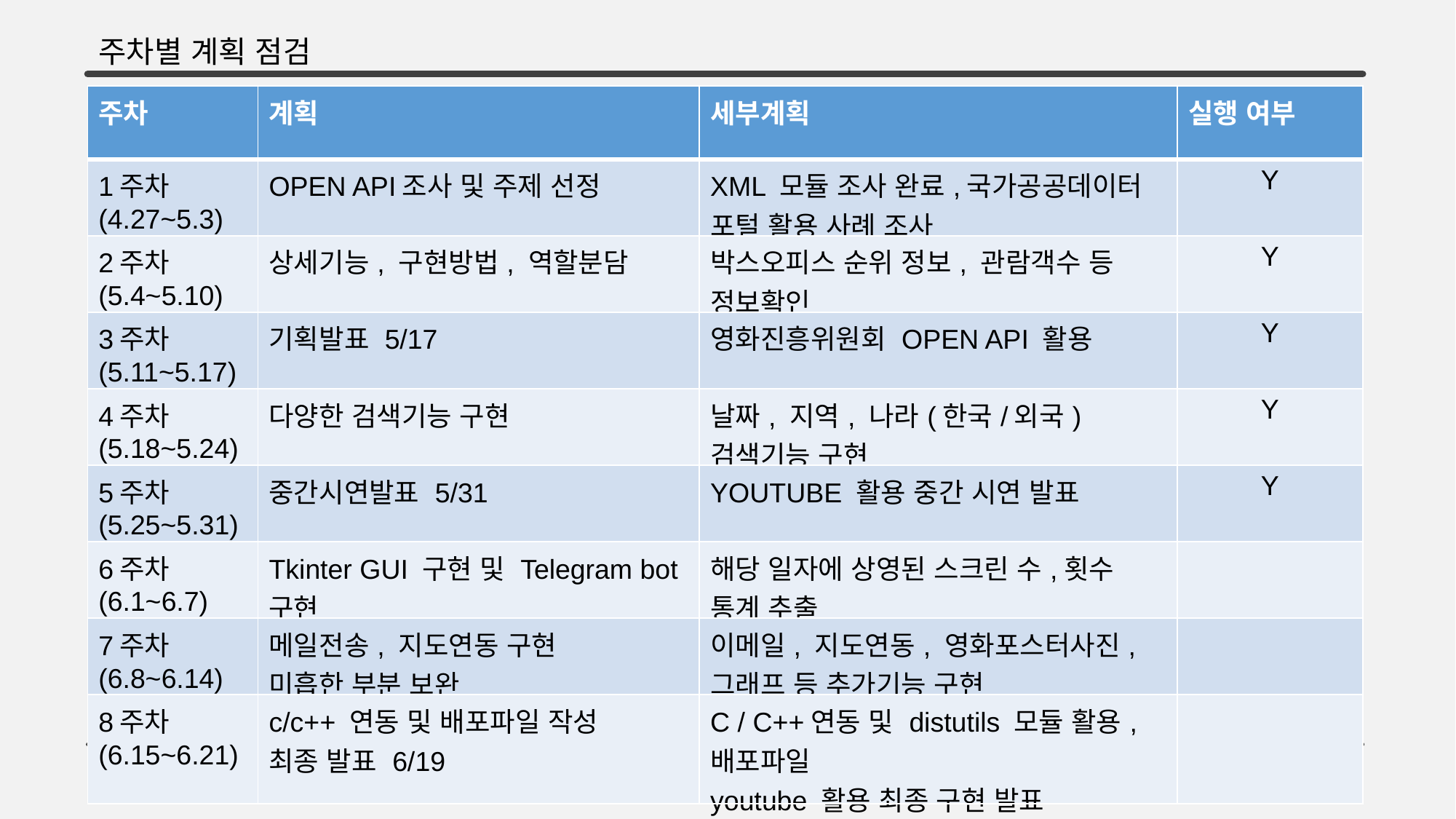

주차별 계획 점검
| 주차 | 계획 | 세부계획 | 실행 여부 |
| --- | --- | --- | --- |
| 1주차 (4.27~5.3) | OPEN API조사 및 주제 선정 | XML 모듈 조사 완료,국가공공데이터 포털 활용 사례 조사 | Y |
| 2주차 (5.4~5.10) | 상세기능, 구현방법, 역할분담 | 박스오피스 순위 정보, 관람객수 등 정보확인 | Y |
| 3주차 (5.11~5.17) | 기획발표 5/17 | 영화진흥위원회 OPEN API 활용 | Y |
| 4주차 (5.18~5.24) | 다양한 검색기능 구현 | 날짜, 지역, 나라(한국/외국) 검색기능 구현 | Y |
| 5주차 (5.25~5.31) | 중간시연발표 5/31 | YOUTUBE 활용 중간 시연 발표 | Y |
| 6주차 (6.1~6.7) | Tkinter GUI 구현 및 Telegram bot 구현 | 해당 일자에 상영된 스크린 수,횟수 통계 추출 |  |
| 7주차 (6.8~6.14) | 메일전송, 지도연동 구현 미흡한 부분 보완 | 이메일, 지도연동, 영화포스터사진, 그래프 등 추가기능 구현 |  |
| 8주차 (6.15~6.21) | c/c++ 연동 및 배포파일 작성 최종 발표 6/19 | C / C++연동 및 distutils 모듈 활용, 배포파일 youtube 활용 최종 구현 발표 |  |